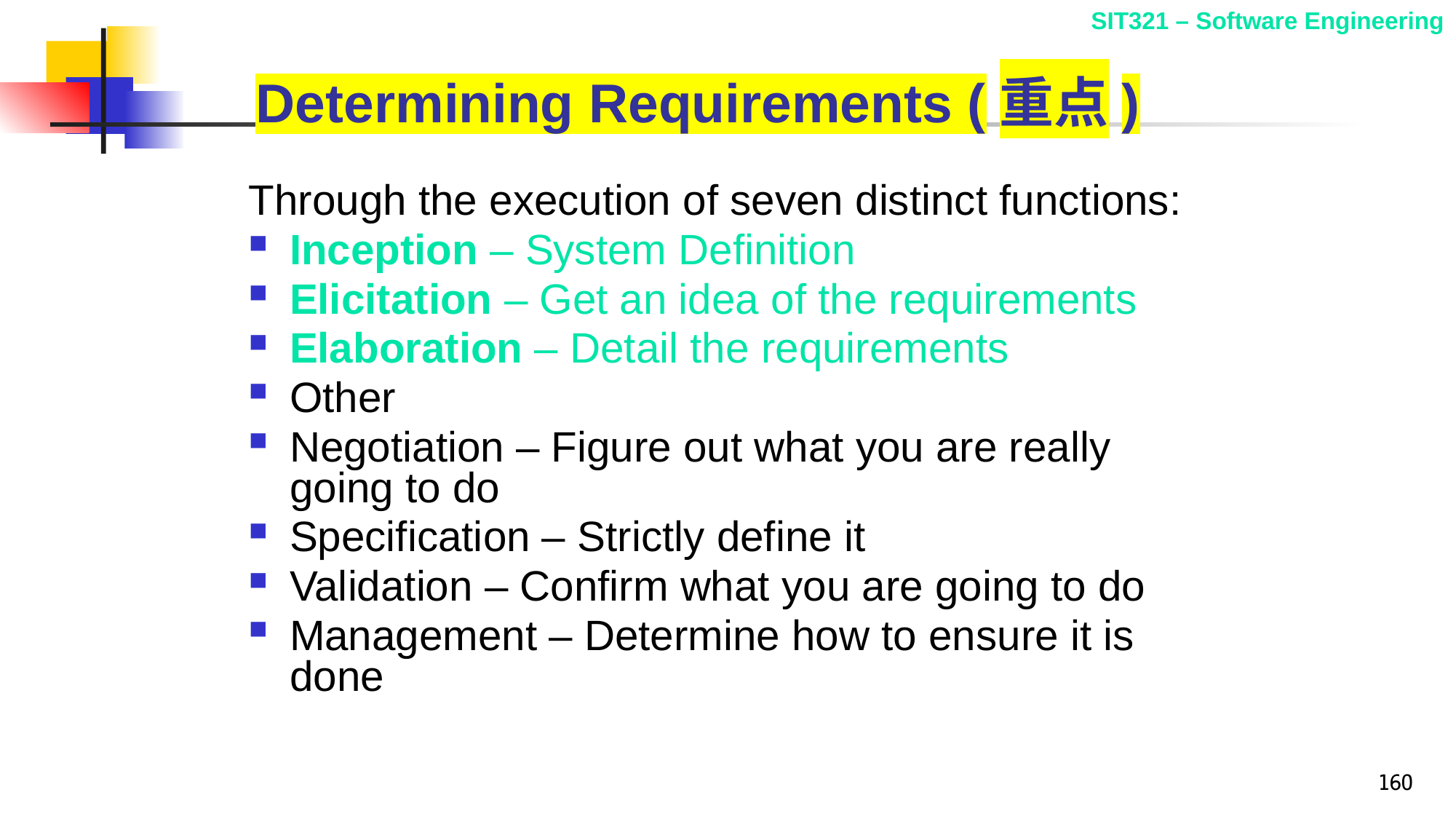

# Determining Requirements (重点)
Through the execution of seven distinct functions:
Inception – System Definition
Elicitation – Get an idea of the requirements
Elaboration – Detail the requirements
Other
Negotiation – Figure out what you are really going to do
Specification – Strictly define it
Validation – Confirm what you are going to do
Management – Determine how to ensure it is done
160